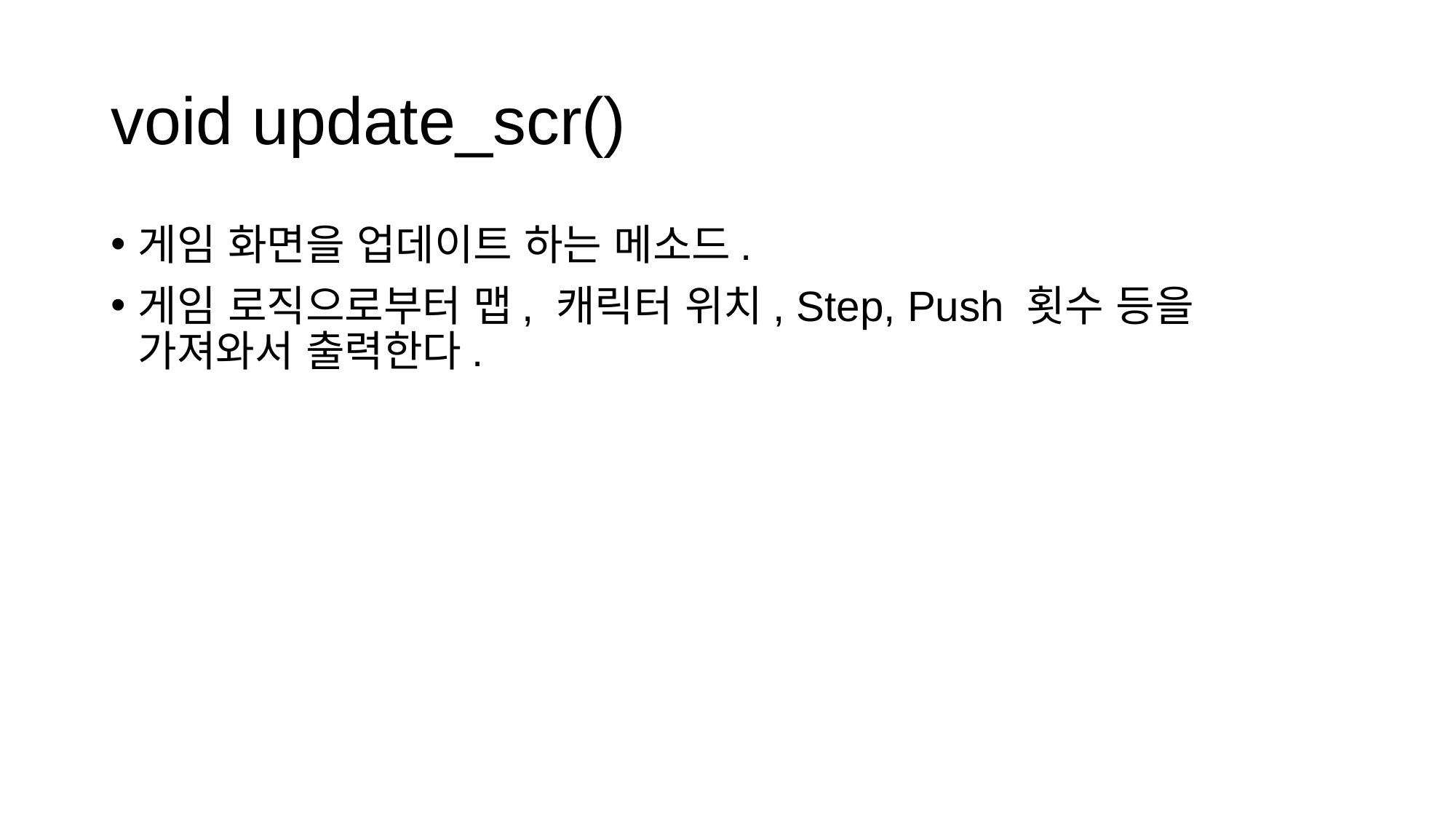

# void update_scr()
게임 화면을 업데이트 하는 메소드.
게임 로직으로부터 맵, 캐릭터 위치, Step, Push 횟수 등을 가져와서 출력한다.